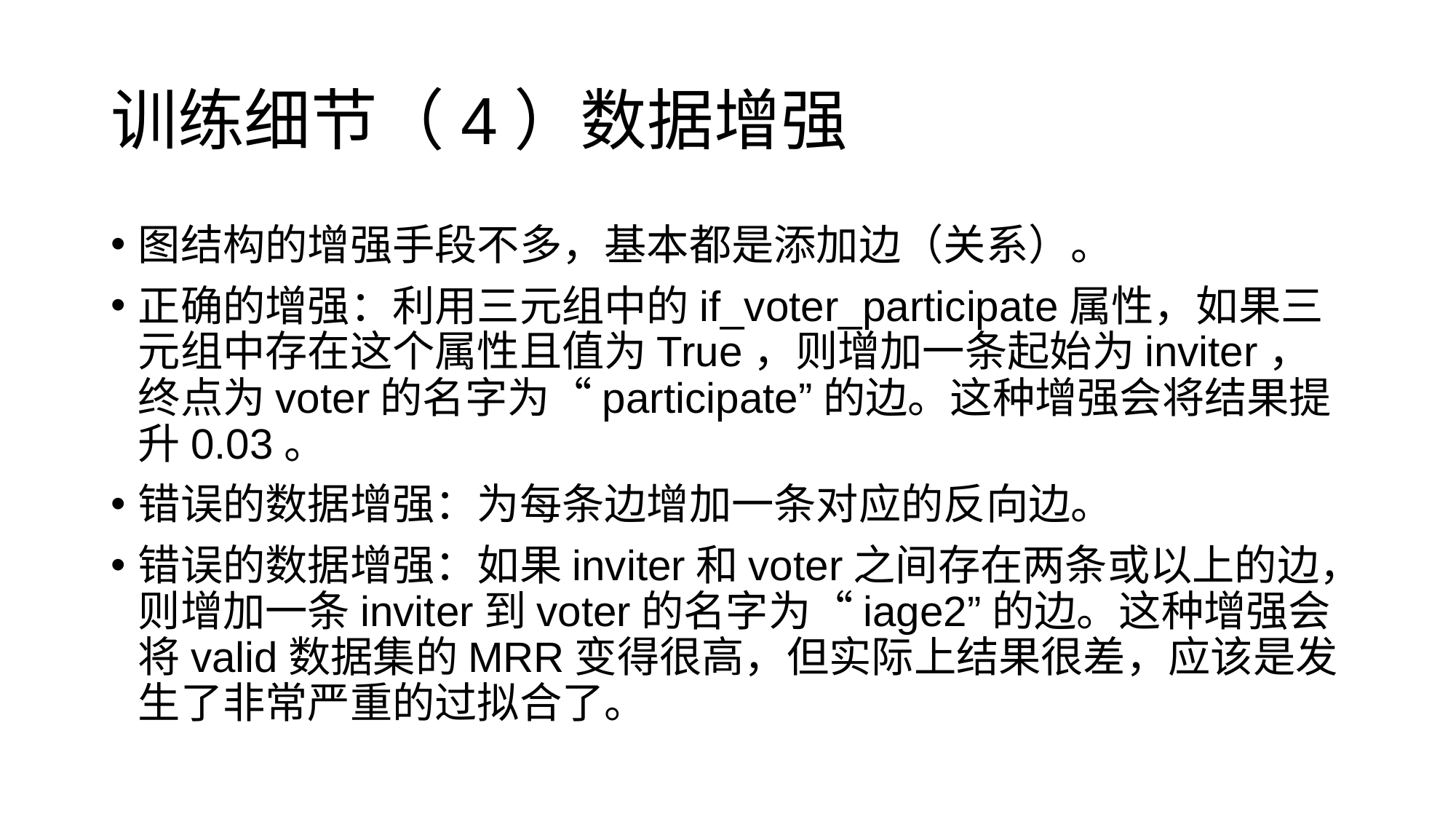

# 训练细节（4）数据增强
图结构的增强手段不多，基本都是添加边（关系）。
正确的增强：利用三元组中的if_voter_participate属性，如果三元组中存在这个属性且值为True，则增加一条起始为inviter，终点为voter的名字为“participate”的边。这种增强会将结果提升0.03。
错误的数据增强：为每条边增加一条对应的反向边。
错误的数据增强：如果inviter和voter之间存在两条或以上的边，则增加一条inviter到voter的名字为“iage2”的边。这种增强会将valid数据集的MRR变得很高，但实际上结果很差，应该是发生了非常严重的过拟合了。